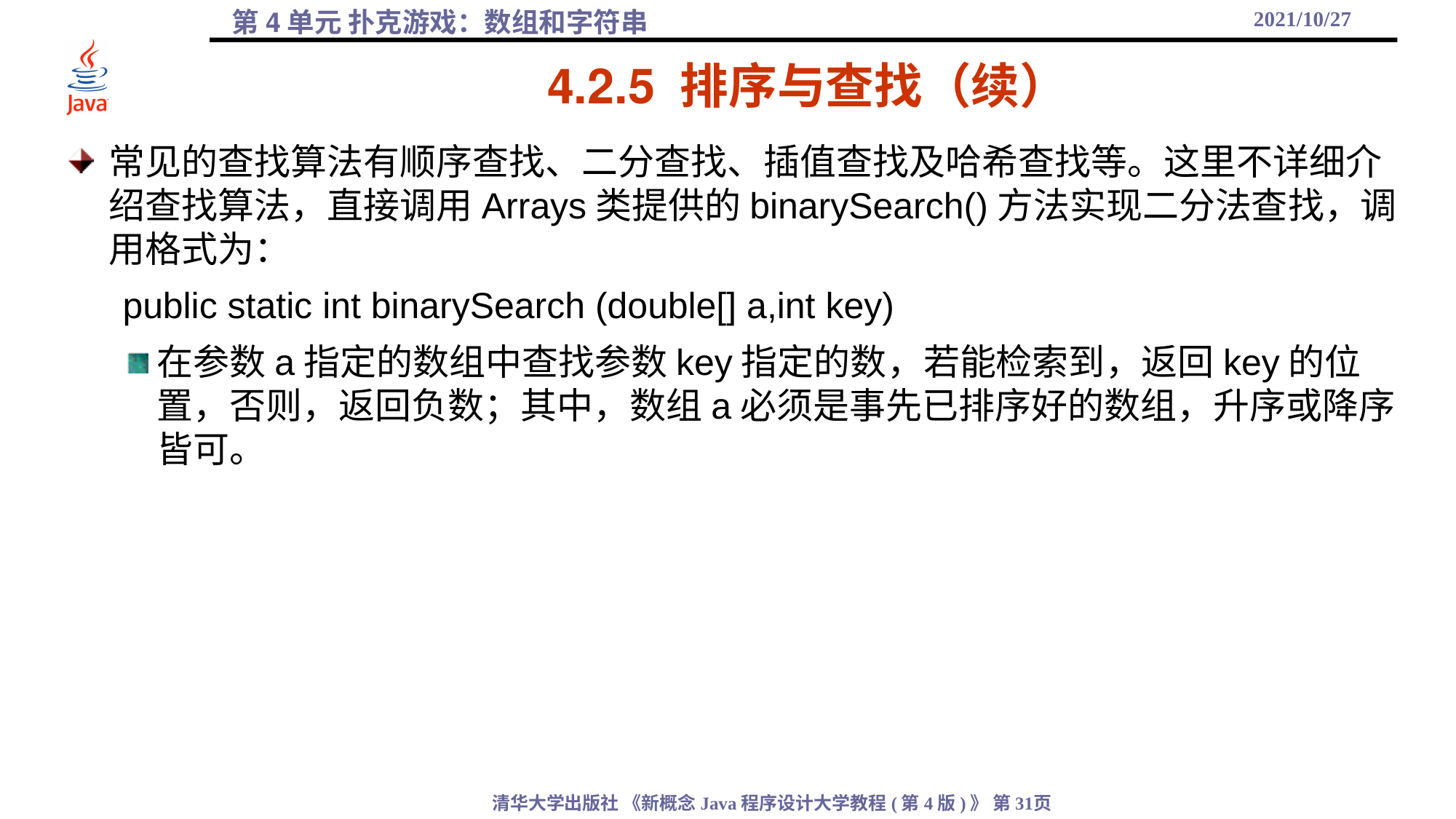

2021/10/27
# 4.2.5 排序与查找（续）
常见的查找算法有顺序查找、二分查找、插值查找及哈希查找等。这里不详细介绍查找算法，直接调用Arrays类提供的binarySearch()方法实现二分法查找，调用格式为：
public static int binarySearch (double[] a,int key)
在参数a指定的数组中查找参数key指定的数，若能检索到，返回key的位置，否则，返回负数；其中，数组a必须是事先已排序好的数组，升序或降序皆可。